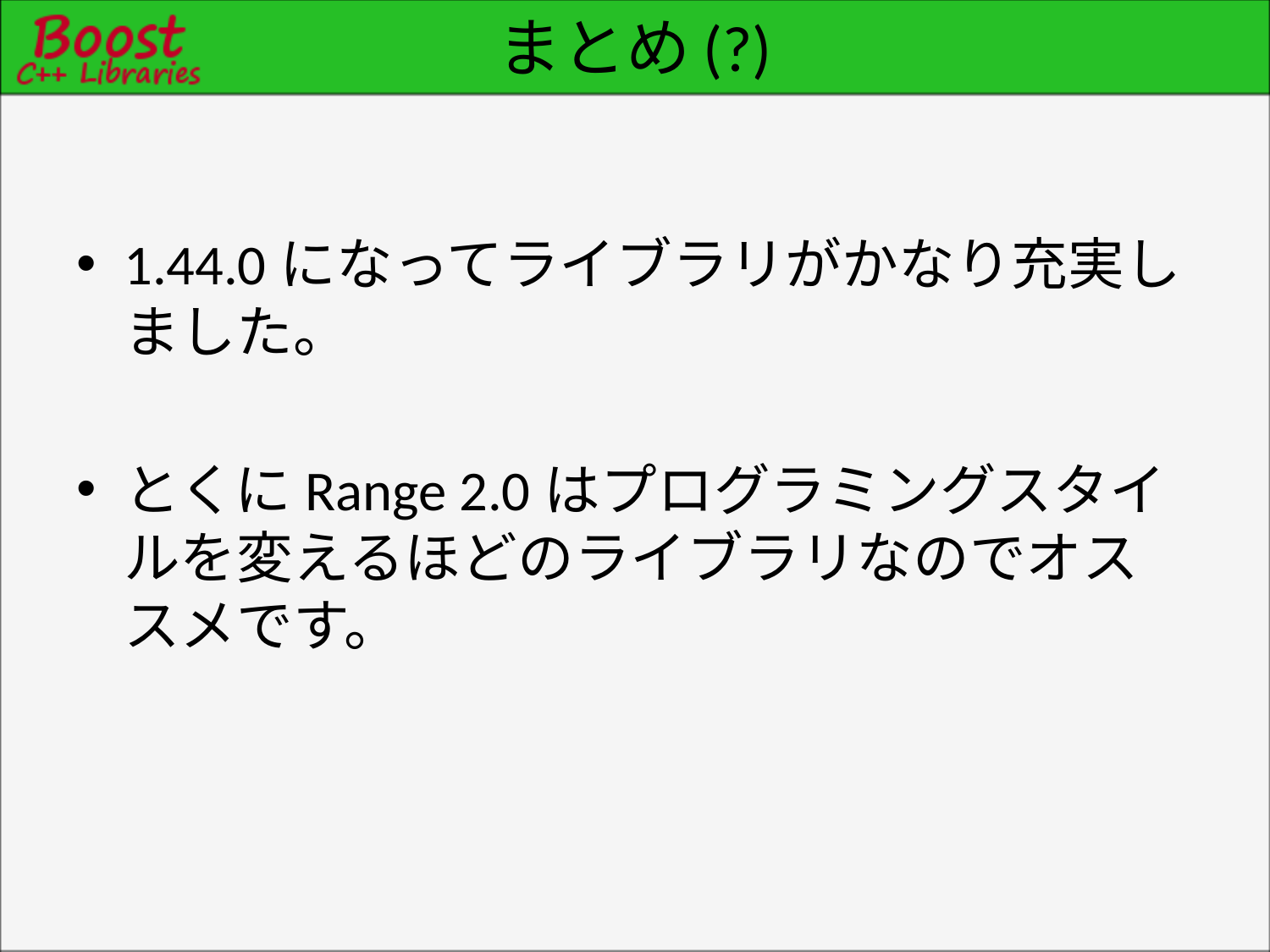

# まとめ(?)
1.44.0になってライブラリがかなり充実しました。

とくにRange 2.0はプログラミングスタイルを変えるほどのライブラリなのでオススメです。